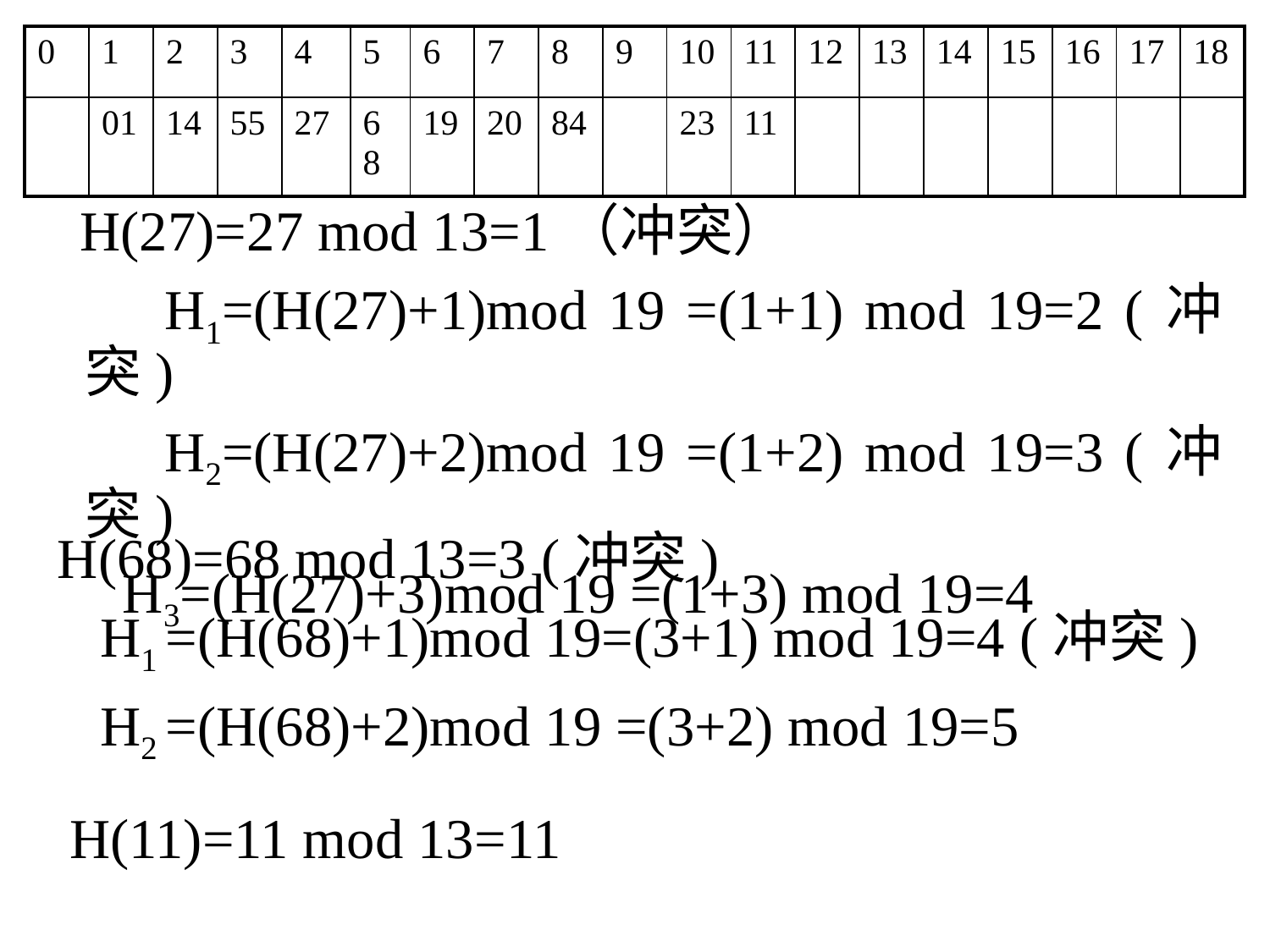

| 0 | 1 | 2 | 3 | 4 | 5 | 6 | 7 | 8 | 9 | 10 | 11 | 12 | 13 | 14 | 15 | 16 | 17 | 18 |
| --- | --- | --- | --- | --- | --- | --- | --- | --- | --- | --- | --- | --- | --- | --- | --- | --- | --- | --- |
|  | 01 | 14 | 55 | 27 |  | 19 | 20 | 84 |  | 23 |  |  |  |  |  |  |  |  |
| 0 | 1 | 2 | 3 | 4 | 5 | 6 | 7 | 8 | 9 | 10 | 11 | 12 | 13 | 14 | 15 | 16 | 17 | 18 |
| --- | --- | --- | --- | --- | --- | --- | --- | --- | --- | --- | --- | --- | --- | --- | --- | --- | --- | --- |
|  | 01 | 14 | 55 | 27 | 68 | 19 | 20 | 84 |  | 23 |  |  |  |  |  |  |  |  |
| 0 | 1 | 2 | 3 | 4 | 5 | 6 | 7 | 8 | 9 | 10 | 11 | 12 | 13 | 14 | 15 | 16 | 17 | 18 |
| --- | --- | --- | --- | --- | --- | --- | --- | --- | --- | --- | --- | --- | --- | --- | --- | --- | --- | --- |
|  | 01 | 14 | 55 | 27 | 68 | 19 | 20 | 84 |  | 23 | 11 |  |  |  |  |  |  |  |
   H(27)=27 mod 13=1（冲突）
      H1=(H(27)+1)mod 19 =(1+1) mod 19=2 (冲突)
      H2=(H(27)+2)mod 19 =(1+2) mod 19=3 (冲突)
      H3=(H(27)+3)mod 19 =(1+3) mod 19=4
H(68)=68 mod 13=3 (冲突)
   H1 =(H(68)+1)mod 19=(3+1) mod 19=4 (冲突)
   H2 =(H(68)+2)mod 19 =(3+2) mod 19=5
H(11)=11 mod 13=11